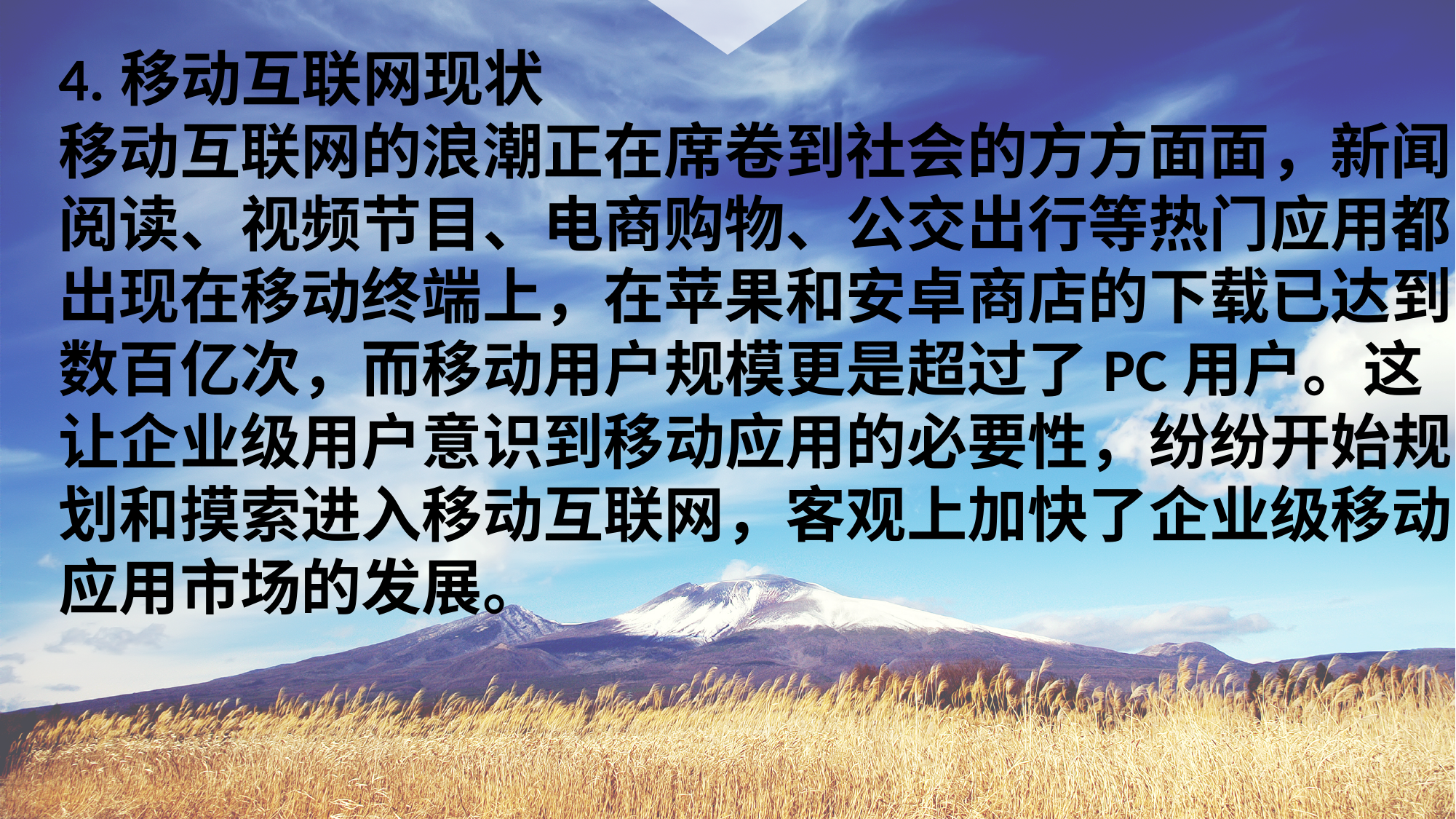

4.移动互联网现状
移动互联网的浪潮正在席卷到社会的方方面面，新闻阅读、视频节目、电商购物、公交出行等热门应用都出现在移动终端上，在苹果和安卓商店的下载已达到数百亿次，而移动用户规模更是超过了PC用户。这让企业级用户意识到移动应用的必要性，纷纷开始规划和摸索进入移动互联网，客观上加快了企业级移动应用市场的发展。